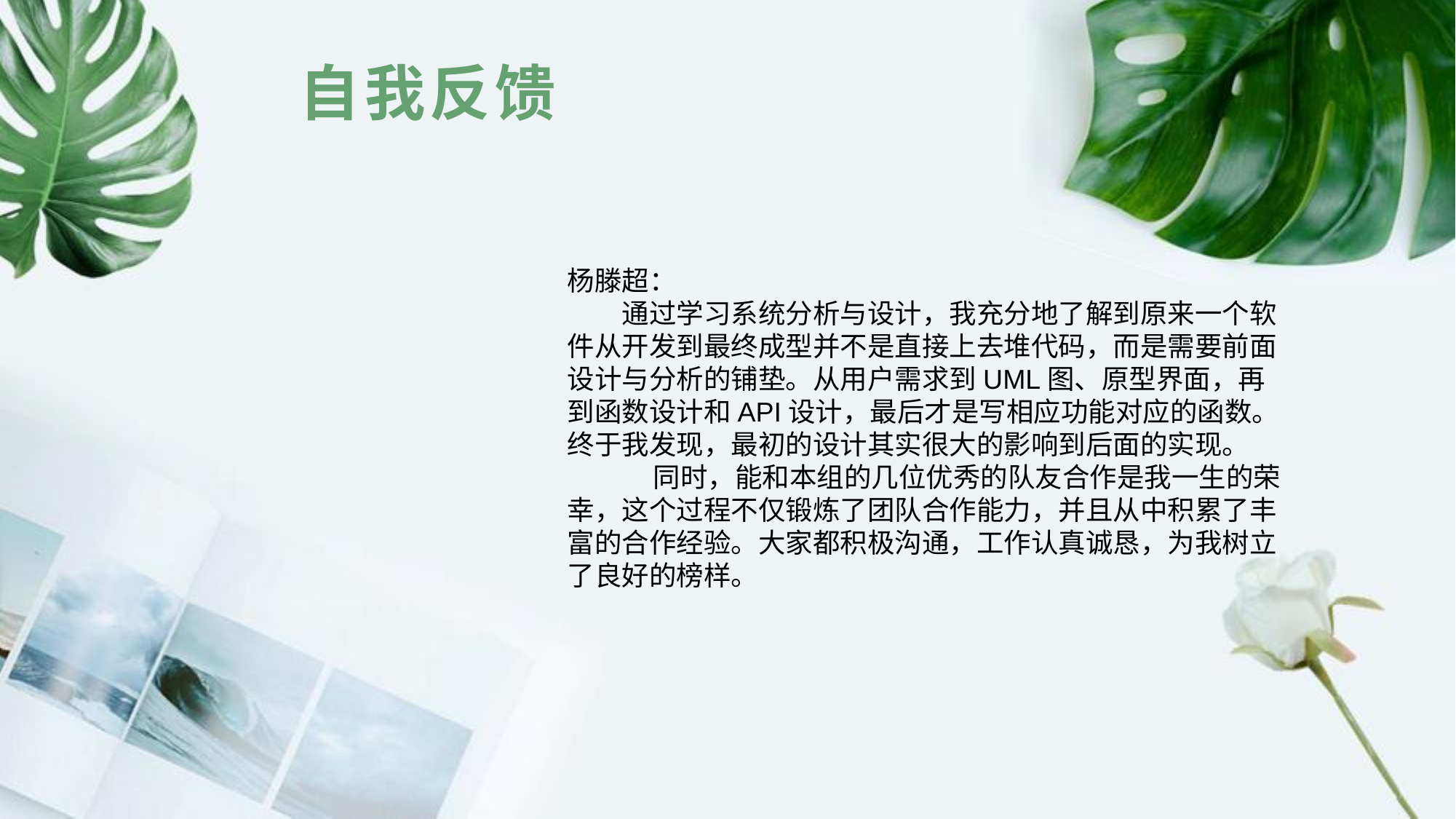

# 自我反馈
杨滕超：
通过学习系统分析与设计，我充分地了解到原来一个软件从开发到最终成型并不是直接上去堆代码，而是需要前面设计与分析的铺垫。从用户需求到UML图、原型界面，再到函数设计和API设计，最后才是写相应功能对应的函数。终于我发现，最初的设计其实很大的影响到后面的实现。
    同时，能和本组的几位优秀的队友合作是我一生的荣幸，这个过程不仅锻炼了团队合作能力，并且从中积累了丰富的合作经验。大家都积极沟通，工作认真诚恳，为我树立了良好的榜样。